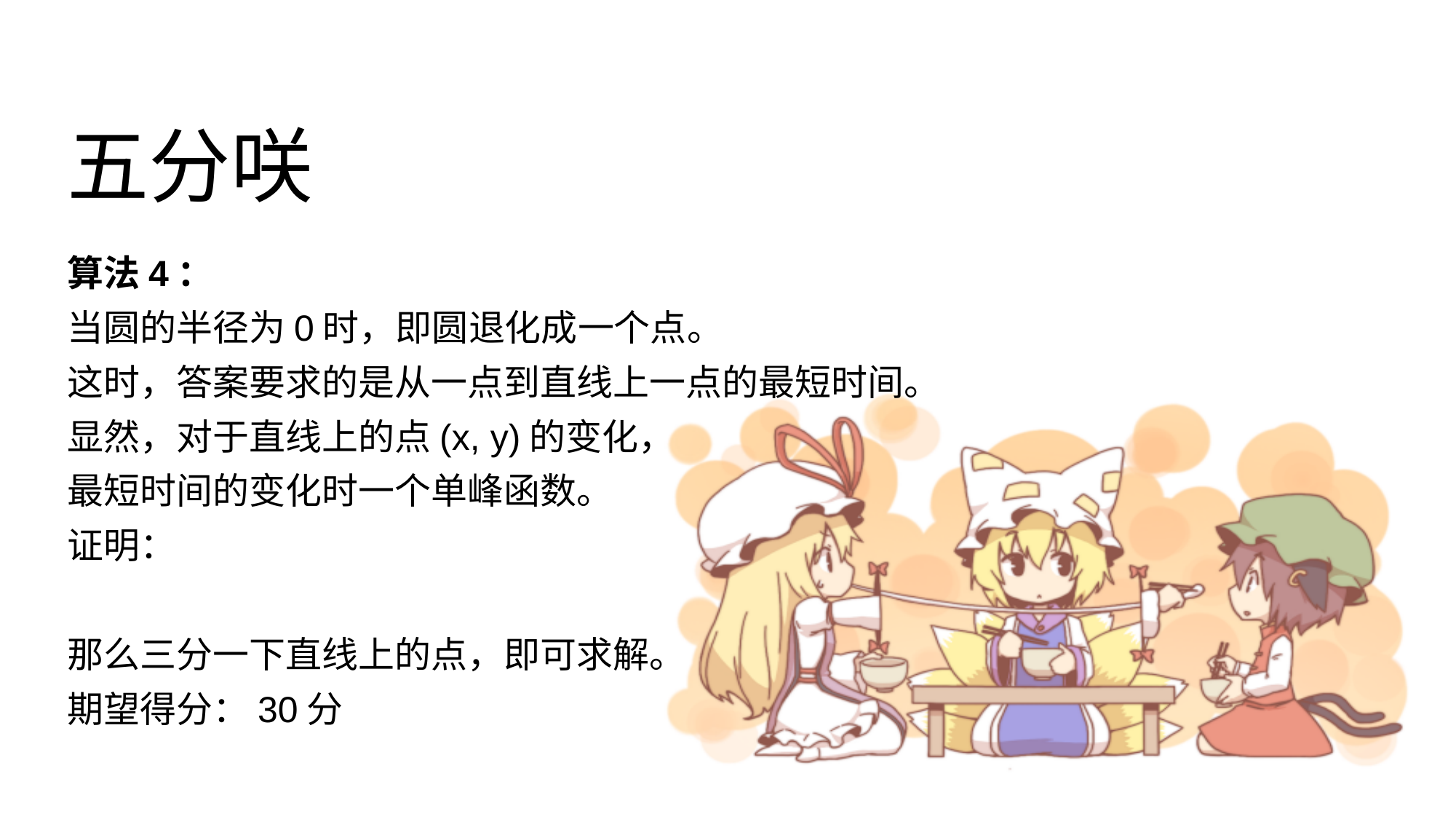

# 五分咲
算法4：
当圆的半径为0时，即圆退化成一个点。
这时，答案要求的是从一点到直线上一点的最短时间。
显然，对于直线上的点(x, y)的变化，
最短时间的变化时一个单峰函数。
证明：

那么三分一下直线上的点，即可求解。
期望得分：30分